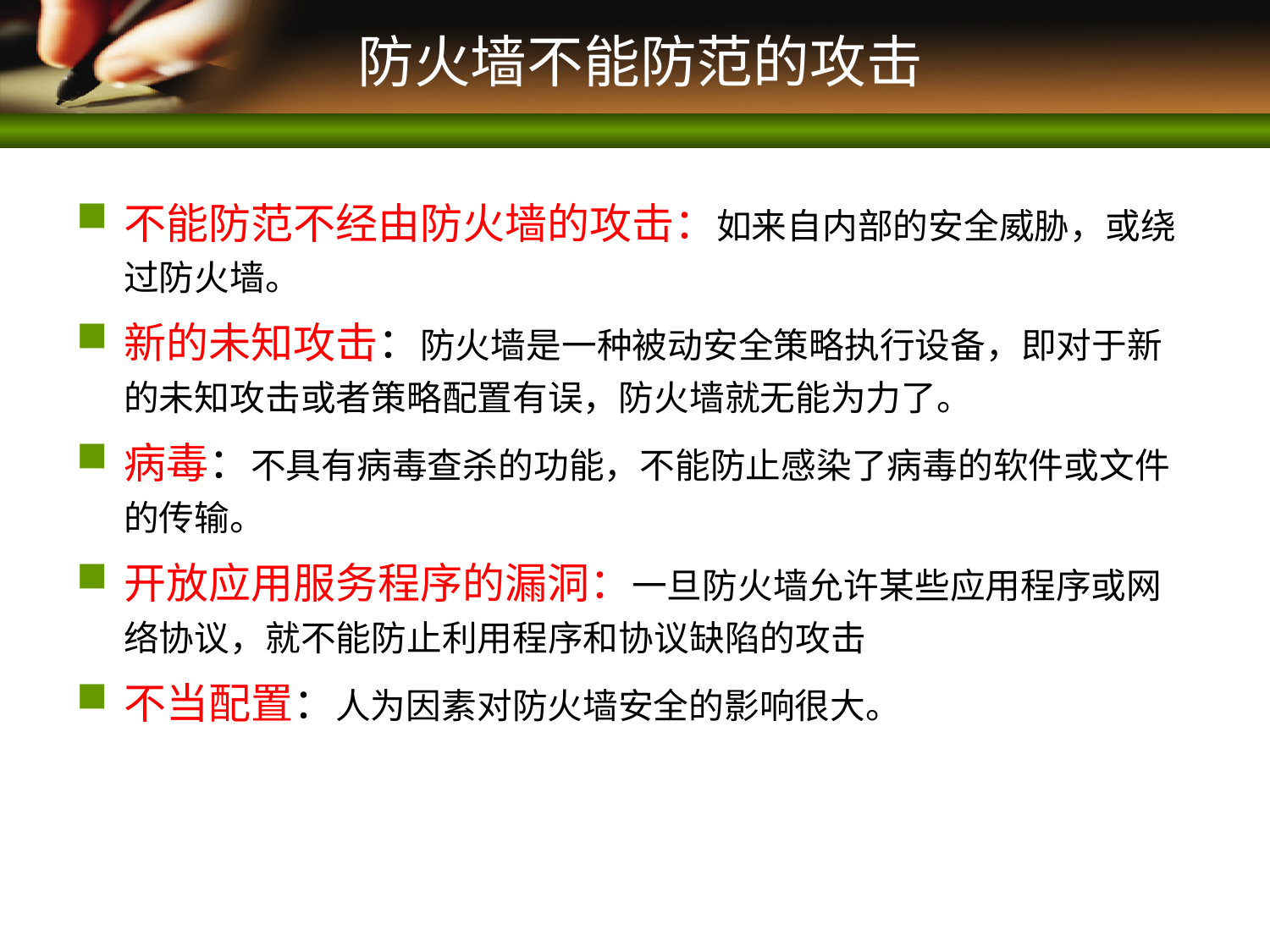

# 防火墙不能防范的攻击
不能防范不经由防火墙的攻击：如来自内部的安全威胁，或绕过防火墙。
新的未知攻击：防火墙是一种被动安全策略执行设备，即对于新的未知攻击或者策略配置有误，防火墙就无能为力了。
病毒：不具有病毒查杀的功能，不能防止感染了病毒的软件或文件的传输。
开放应用服务程序的漏洞：一旦防火墙允许某些应用程序或网络协议，就不能防止利用程序和协议缺陷的攻击
不当配置：人为因素对防火墙安全的影响很大。